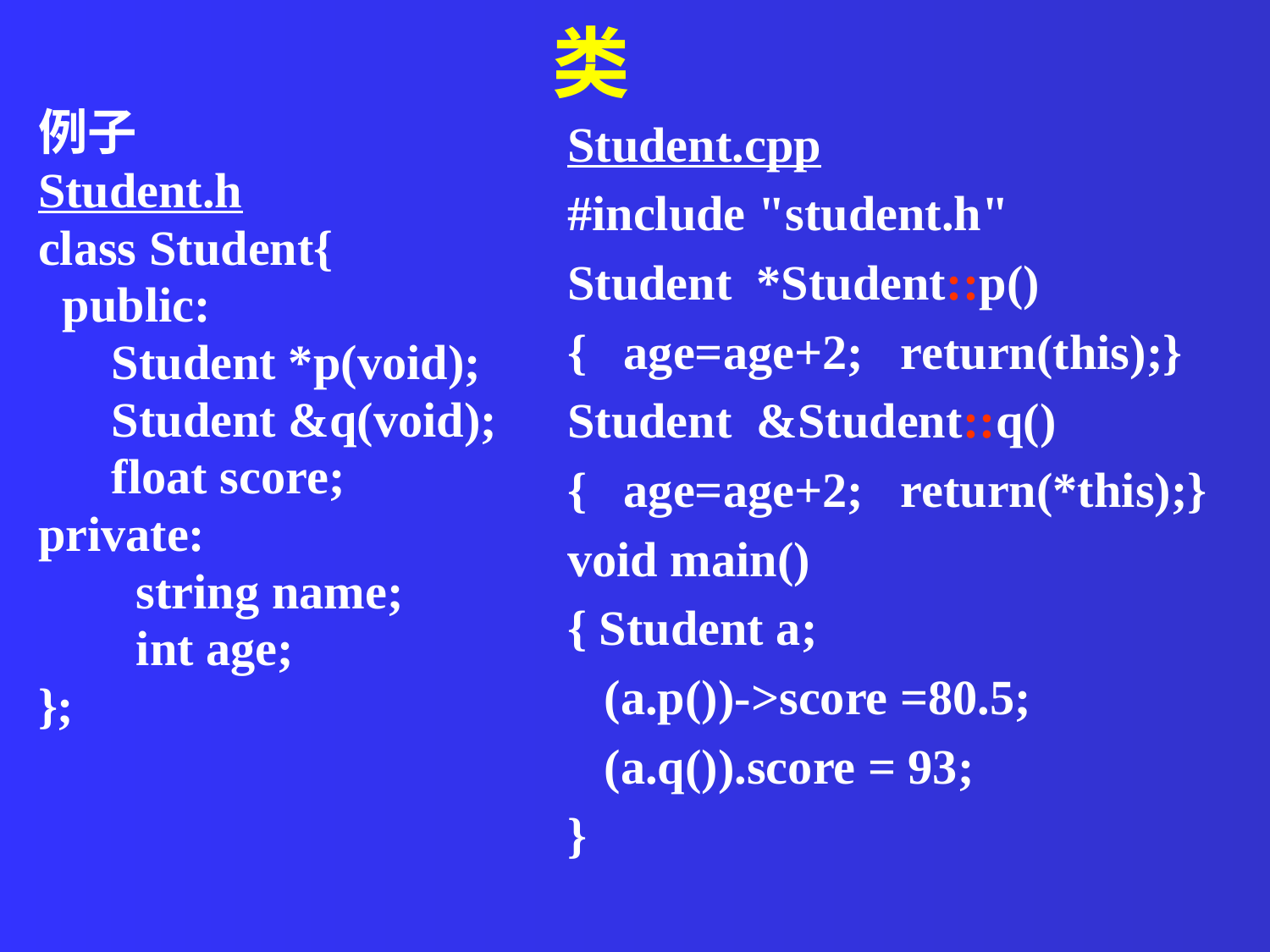

类
例子
Student.h
class Student{
  public:
      Student *p(void);
      Student &q(void);
      float score;
private:
        string name;
        int age;
};
Student.cpp
#include "student.h"
Student  *Student::p()
{   age=age+2;   return(this);}
Student  &Student::q()
{   age=age+2;   return(*this);}
void main()
{ Student a;
   (a.p())->score =80.5;
   (a.q()).score = 93;
}